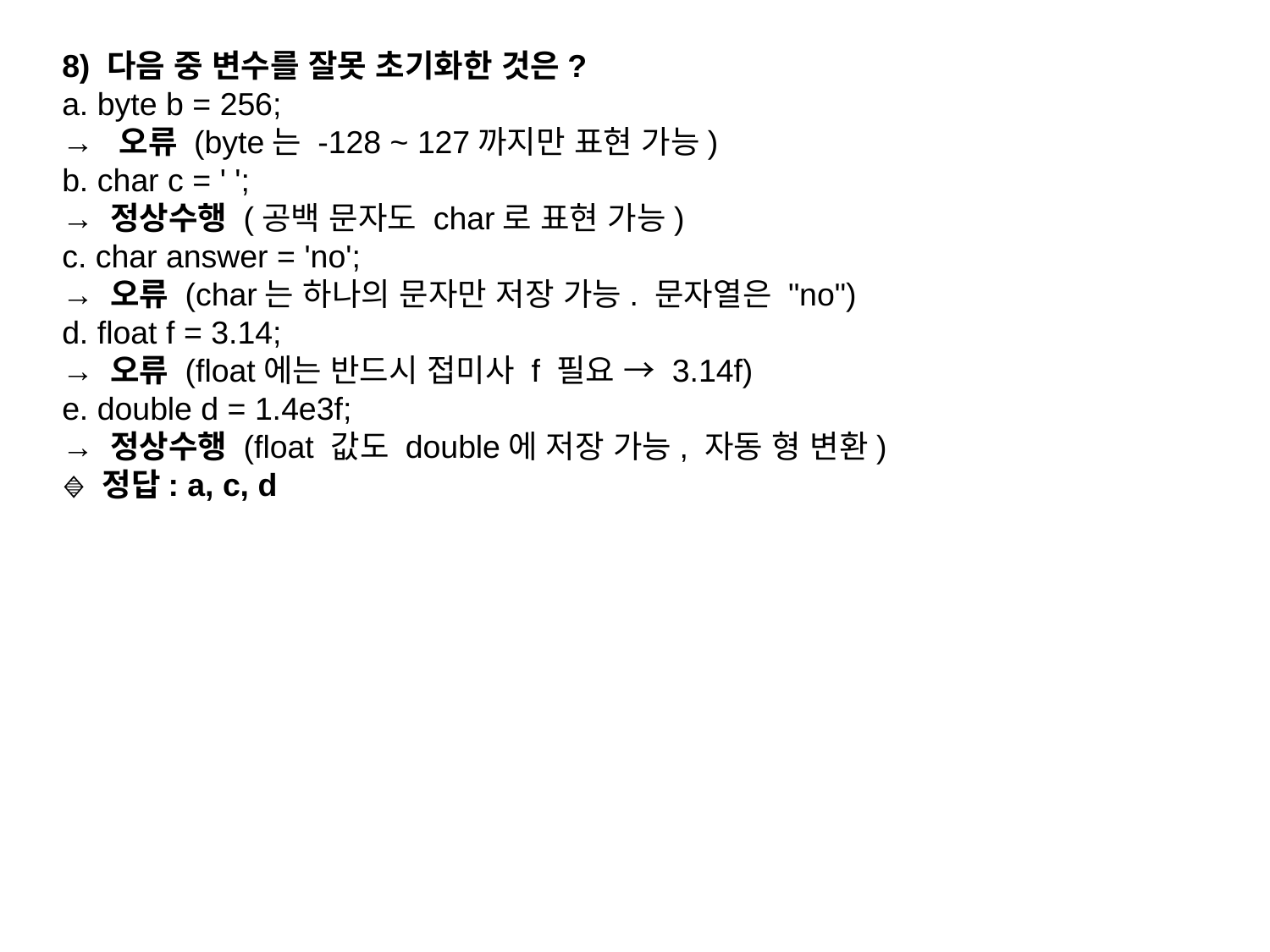

8) 다음 중 변수를 잘못 초기화한 것은?
a. byte b = 256;
→  오류 (byte는 -128 ~ 127까지만 표현 가능)
b. char c = ' ';
→ 정상수행 (공백 문자도 char로 표현 가능)
c. char answer = 'no';
→ 오류 (char는 하나의 문자만 저장 가능. 문자열은 "no")
d. float f = 3.14;
→ 오류 (float에는 반드시 접미사 f 필요 → 3.14f)
e. double d = 1.4e3f;
→ 정상수행 (float 값도 double에 저장 가능, 자동 형 변환)
🔹 정답: a, c, d